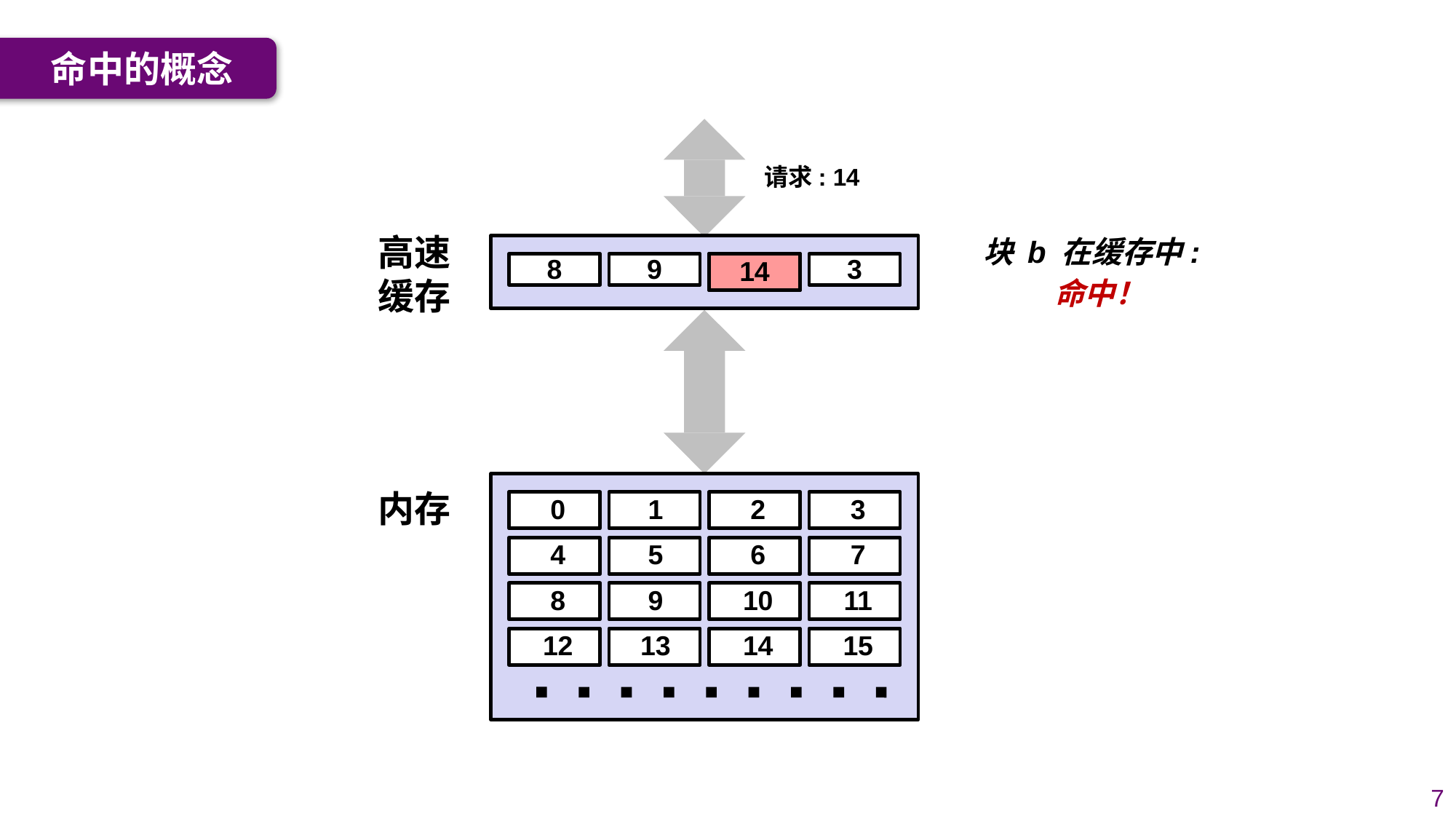

命中的概念

请求: 14
高速缓存
块 b 在缓存中:
命中！

8
9

3
14

14

内存

0
4
8
12
1
5
9
13

2
6
10
14

3
7
11
15

7